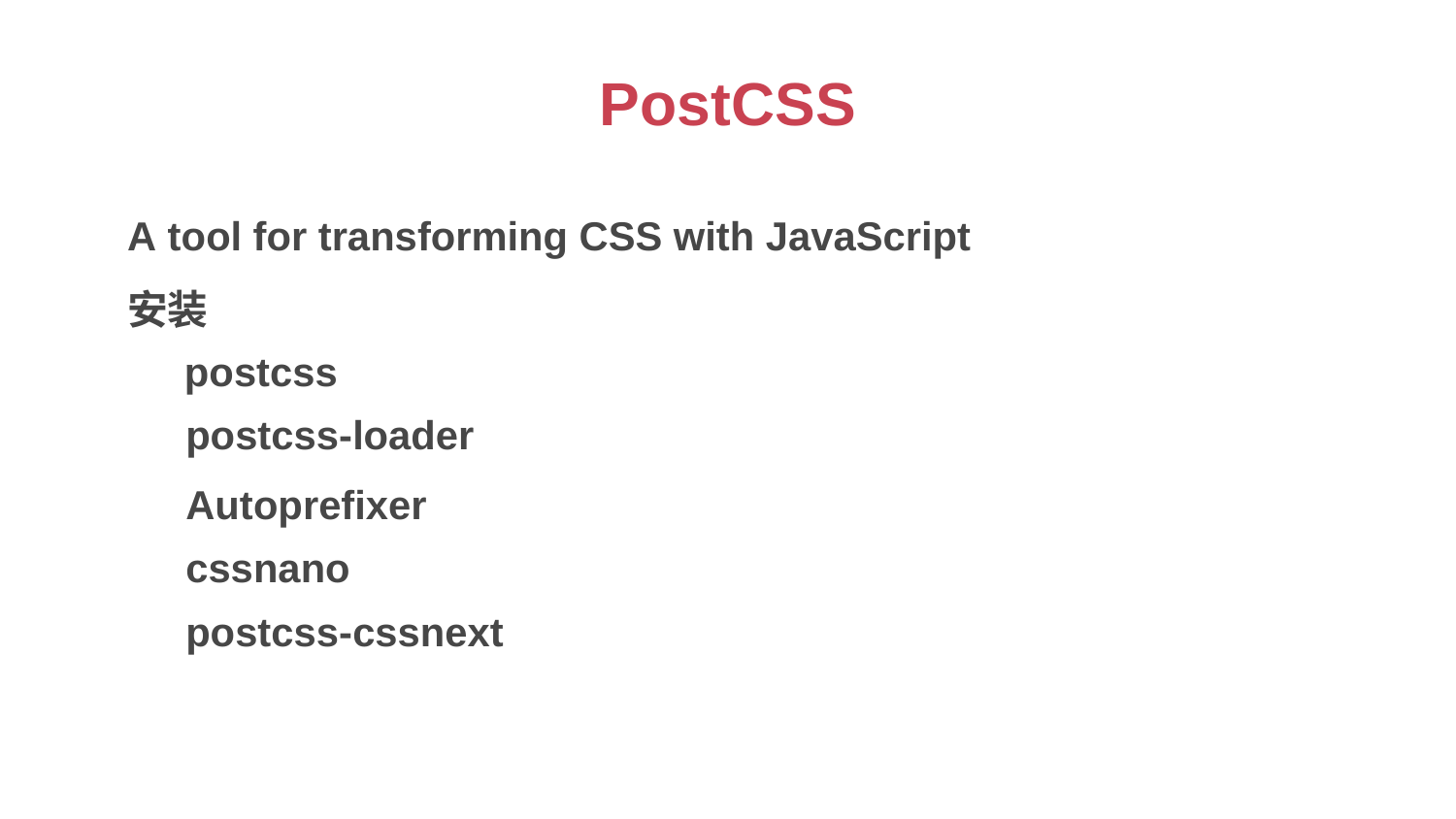

# PostCSS
A tool for transforming CSS with JavaScript
安装
postcss
postcss-loader
Autoprefixer
cssnano
postcss-cssnext